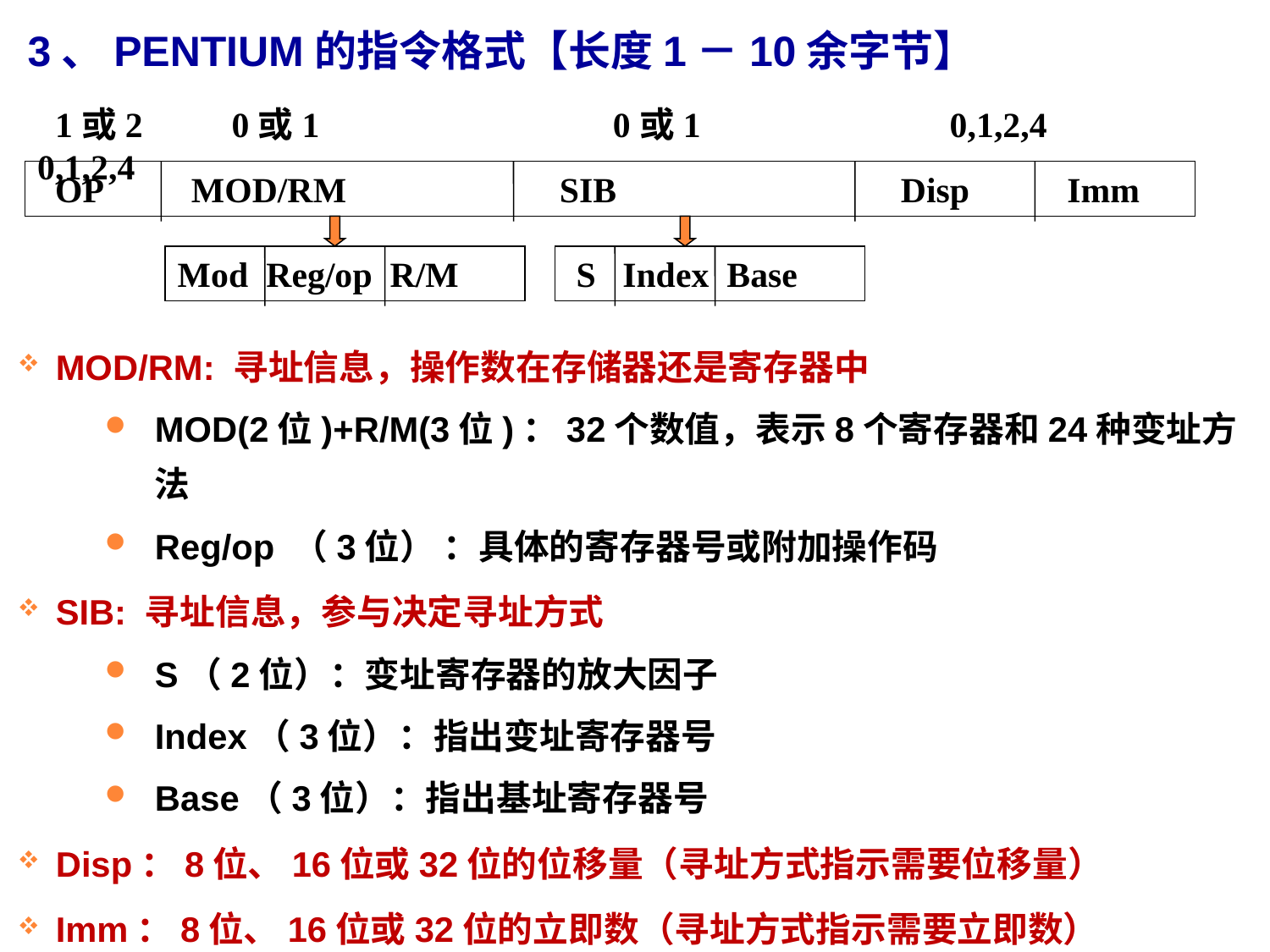

# 3、Pentium的指令格式【长度1－10余字节】
38
  1或2          0或1                                 0或1                            0,1,2,4         0,1,2,4
  OP          MOD/RM                        SIB                                Disp           Imm

Mod  Reg/op  R/M

 S   Index  Base

MOD/RM: 寻址信息，操作数在存储器还是寄存器中
MOD(2位)+R/M(3位)：32个数值，表示8个寄存器和24种变址方法
Reg/op （3位） ：具体的寄存器号或附加操作码
SIB: 寻址信息，参与决定寻址方式
S（2位）：变址寄存器的放大因子
Index（3位）：指出变址寄存器号
Base（3位）：指出基址寄存器号
Disp：8位、16位或32位的位移量（寻址方式指示需要位移量）
Imm：8位、16位或32位的立即数（寻址方式指示需要立即数）